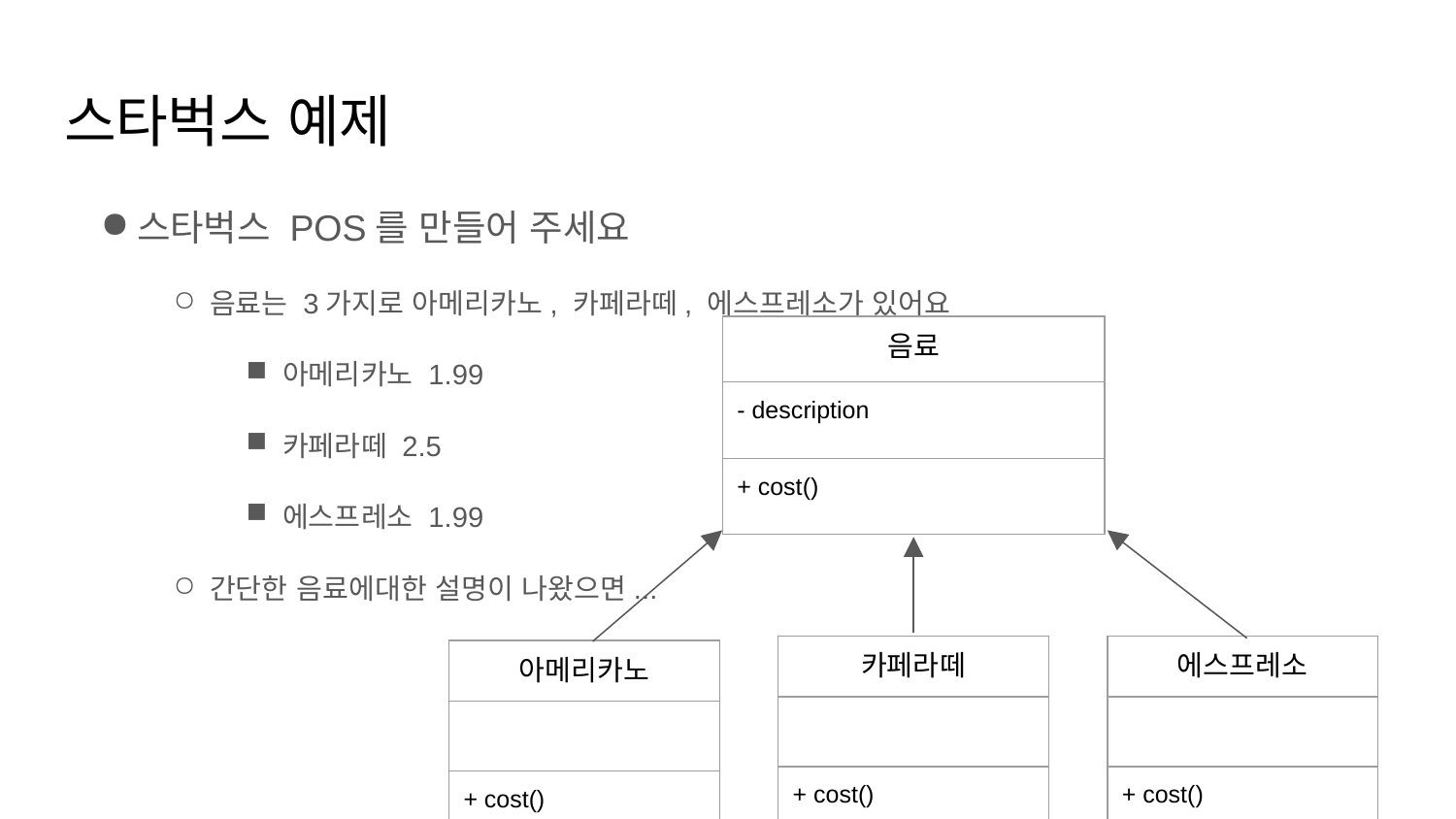

# 스타벅스 예제
스타벅스 POS를 만들어 주세요
음료는 3가지로 아메리카노, 카페라떼, 에스프레소가 있어요
아메리카노 1.99
카페라떼 2.5
에스프레소 1.99
간단한 음료에대한 설명이 나왔으면...
| 음료 |
| --- |
| - description |
| + cost() |
| 카페라떼 |
| --- |
|  |
| + cost() |
| 에스프레소 |
| --- |
|  |
| + cost() |
| 아메리카노 |
| --- |
|  |
| + cost() |